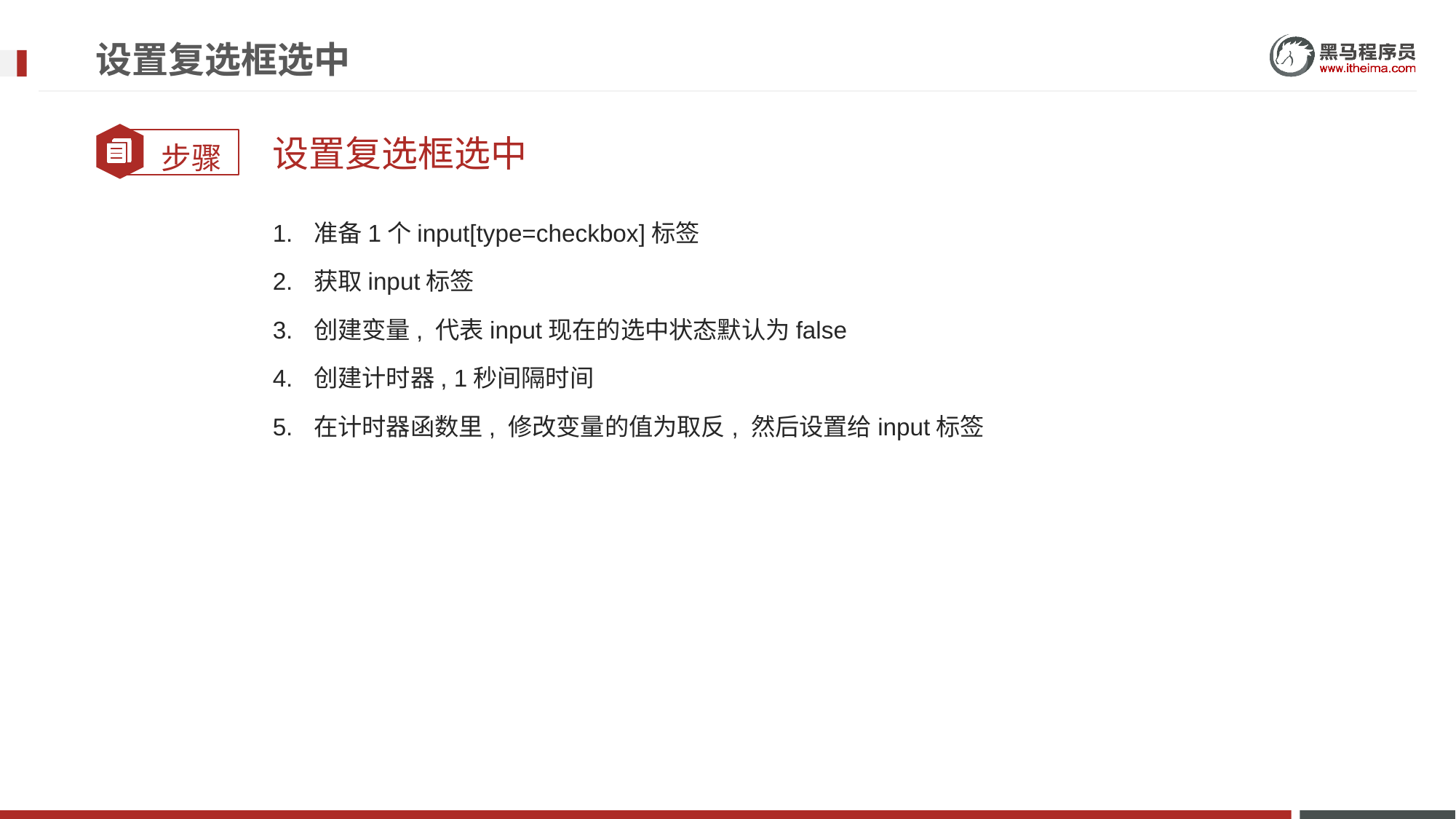

# 设置复选框选中
设置复选框选中
准备1个input[type=checkbox]标签
获取input标签
创建变量, 代表input现在的选中状态默认为false
创建计时器, 1秒间隔时间
在计时器函数里, 修改变量的值为取反, 然后设置给input标签